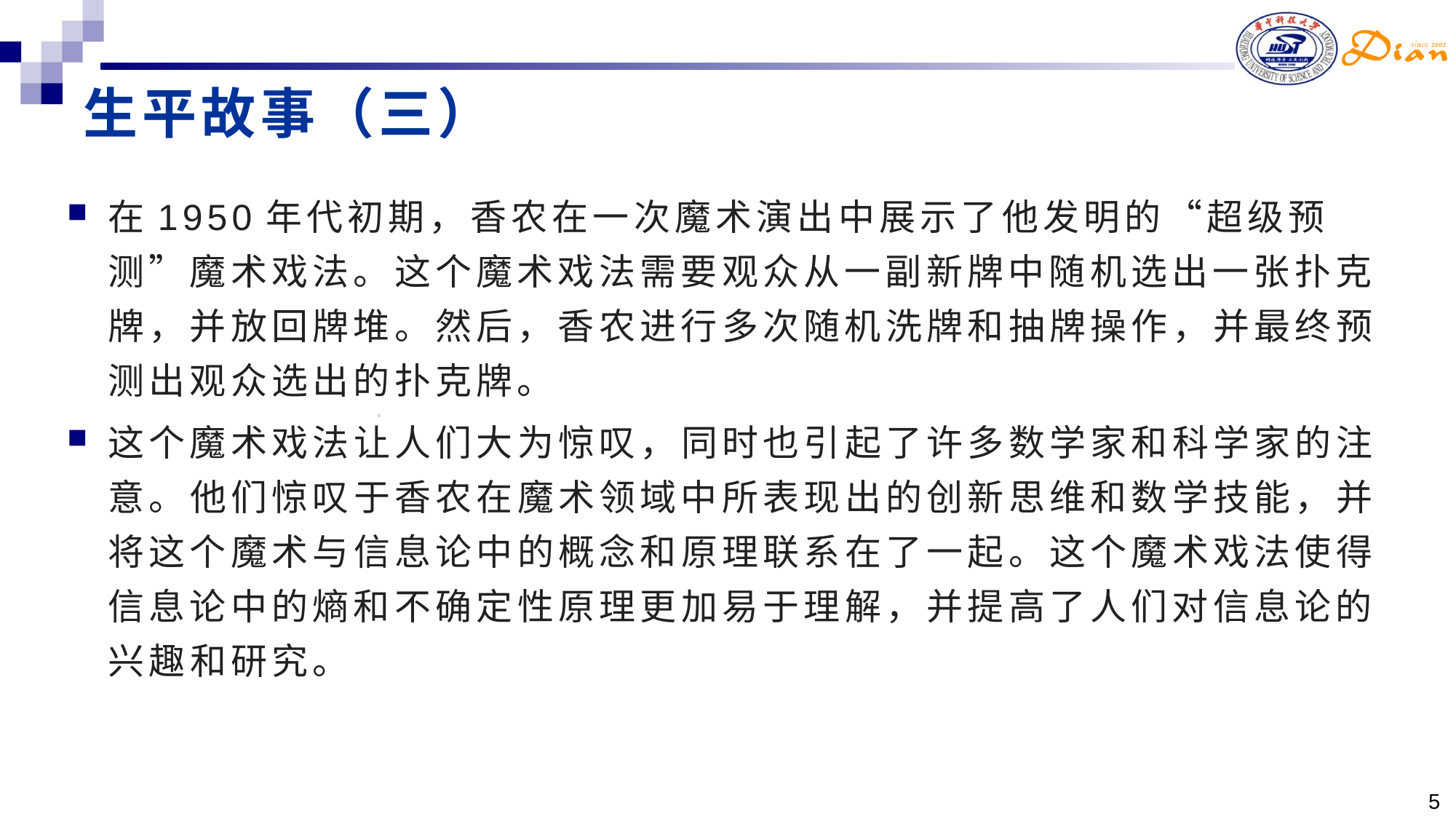

# 生平故事（三）
在1950年代初期，香农在一次魔术演出中展示了他发明的“超级预测”魔术戏法。这个魔术戏法需要观众从一副新牌中随机选出一张扑克牌，并放回牌堆。然后，香农进行多次随机洗牌和抽牌操作，并最终预测出观众选出的扑克牌。
这个魔术戏法让人们大为惊叹，同时也引起了许多数学家和科学家的注意。他们惊叹于香农在魔术领域中所表现出的创新思维和数学技能，并将这个魔术与信息论中的概念和原理联系在了一起。这个魔术戏法使得信息论中的熵和不确定性原理更加易于理解，并提高了人们对信息论的兴趣和研究。

·
·
5